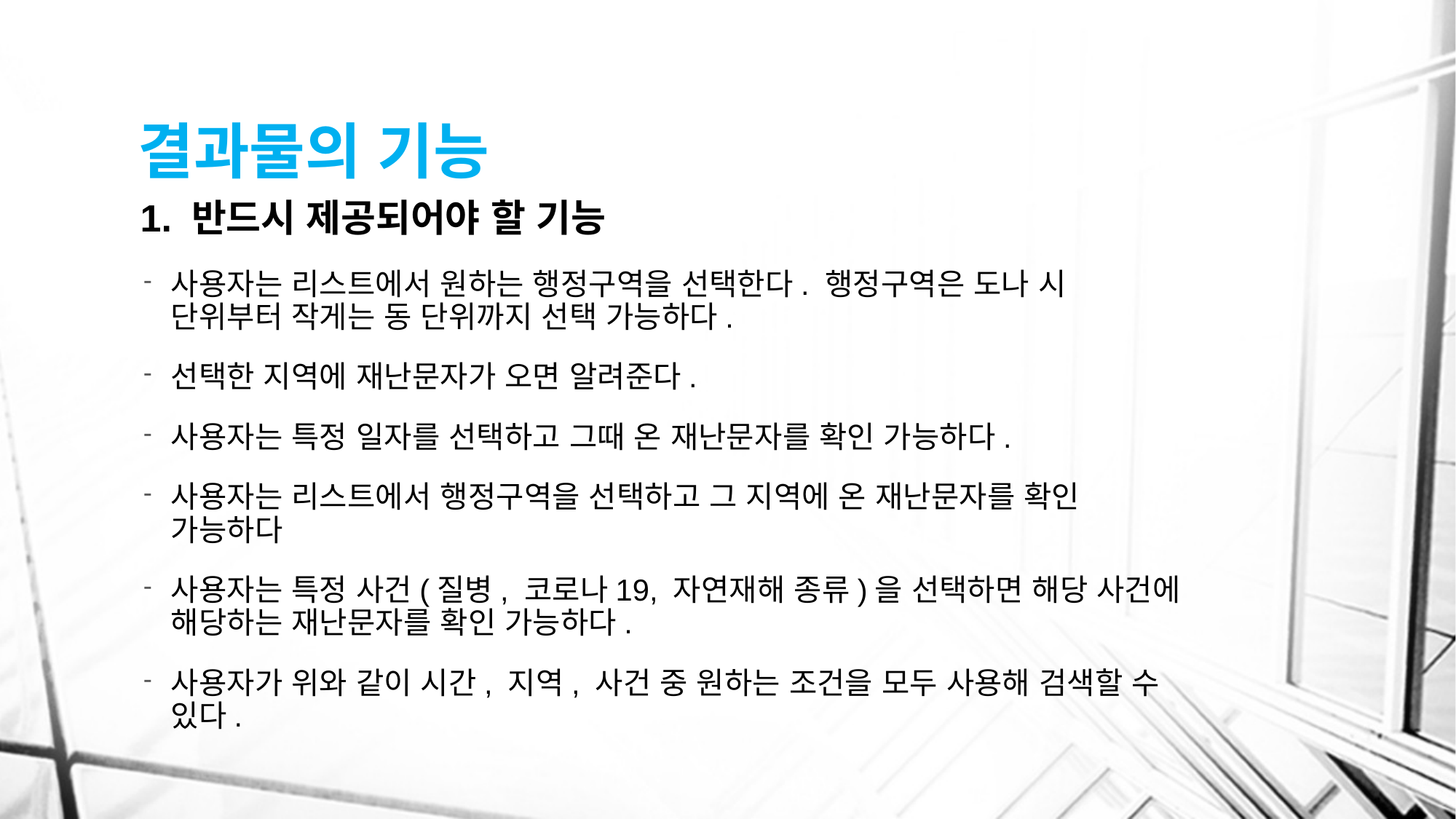

# 결과물의 기능
1. 반드시 제공되어야 할 기능
사용자는 리스트에서 원하는 행정구역을 선택한다. 행정구역은 도나 시 단위부터 작게는 동 단위까지 선택 가능하다.
선택한 지역에 재난문자가 오면 알려준다.
사용자는 특정 일자를 선택하고 그때 온 재난문자를 확인 가능하다.
사용자는 리스트에서 행정구역을 선택하고 그 지역에 온 재난문자를 확인 가능하다
사용자는 특정 사건(질병, 코로나19, 자연재해 종류)을 선택하면 해당 사건에 해당하는 재난문자를 확인 가능하다.
사용자가 위와 같이 시간, 지역, 사건 중 원하는 조건을 모두 사용해 검색할 수 있다.